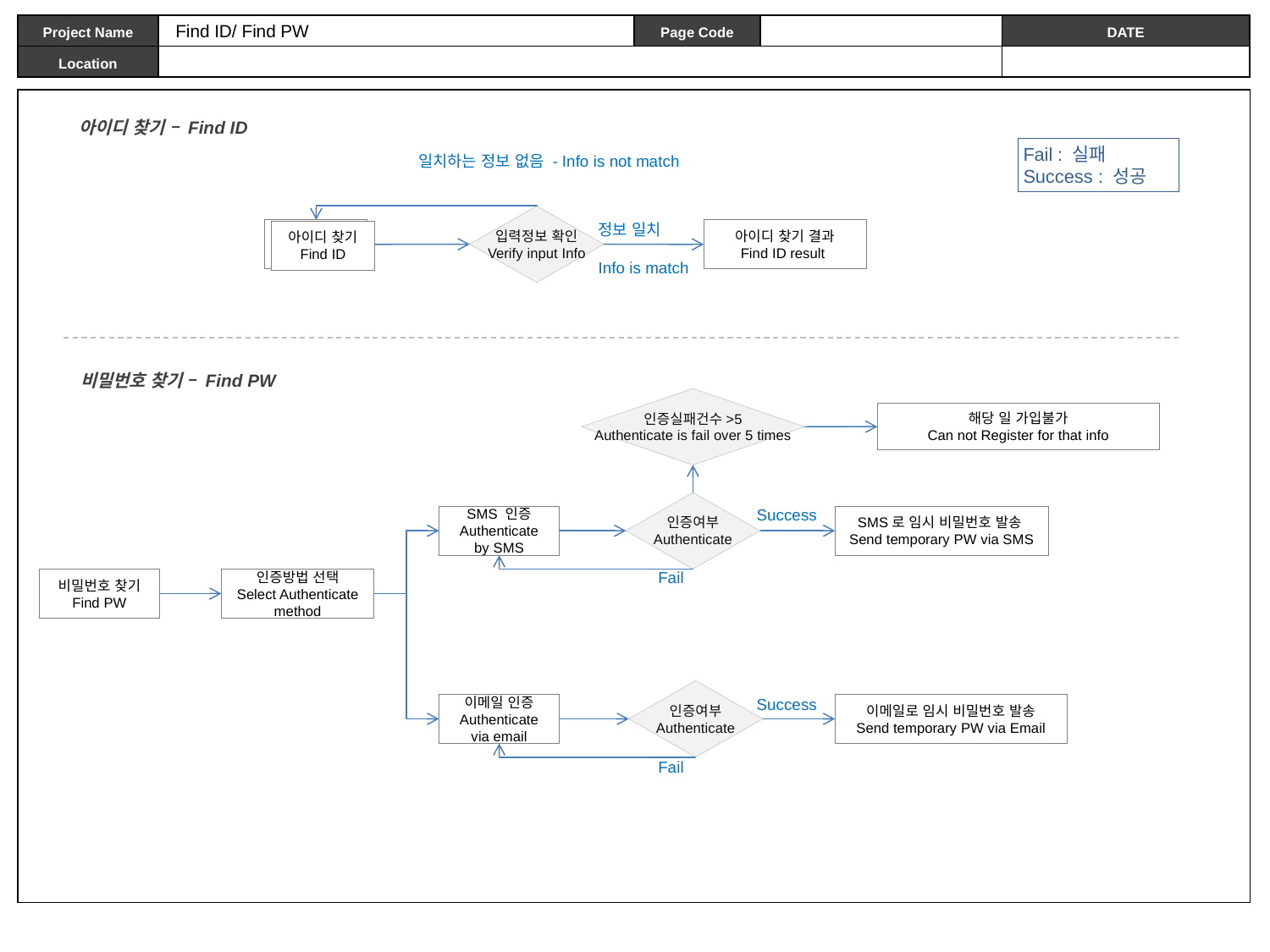

Find ID/ Find PW
아이디 찾기 – Find ID
Fail : 실패
Success : 성공
일치하는 정보 없음 - Info is not match
입력정보 확인
Verify input Info
정보 일치

Info is match
아이디 찾기
아이디 찾기 결과
Find ID result
아이디 찾기
Find ID
비밀번호 찾기 – Find PW
인증실패건수>5
Authenticate is fail over 5 times
해당 일 가입불가
Can not Register for that info
인증여부
Authenticate
Success
SMS 인증
Authenticate by SMS
SMS로 임시 비밀번호 발송
Send temporary PW via SMS
Fail
비밀번호 찾기
Find PW
인증방법 선택 Select Authenticate method
인증여부
Authenticate
Success
이메일 인증
Authenticate via email
이메일로 임시 비밀번호 발송
Send temporary PW via Email
Fail